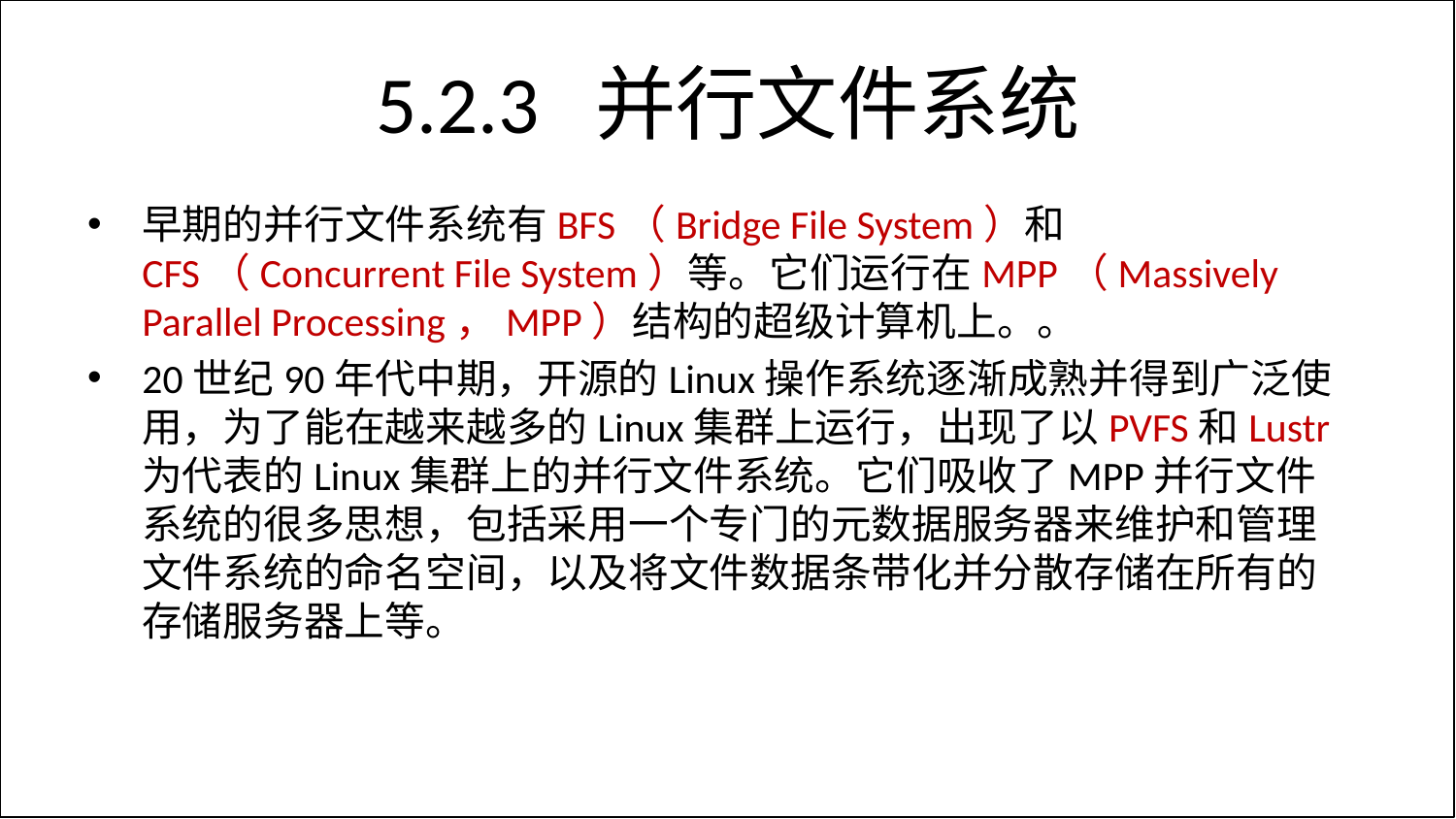

# 5.2.3  并行文件系统
早期的并行文件系统有BFS（Bridge File System）和CFS（Concurrent File System）等。它们运行在MPP（Massively Parallel Processing，MPP）结构的超级计算机上。。
20世纪90年代中期，开源的Linux操作系统逐渐成熟并得到广泛使用，为了能在越来越多的Linux集群上运行，出现了以PVFS和Lustr为代表的Linux集群上的并行文件系统。它们吸收了MPP并行文件系统的很多思想，包括采用一个专门的元数据服务器来维护和管理文件系统的命名空间，以及将文件数据条带化并分散存储在所有的存储服务器上等。